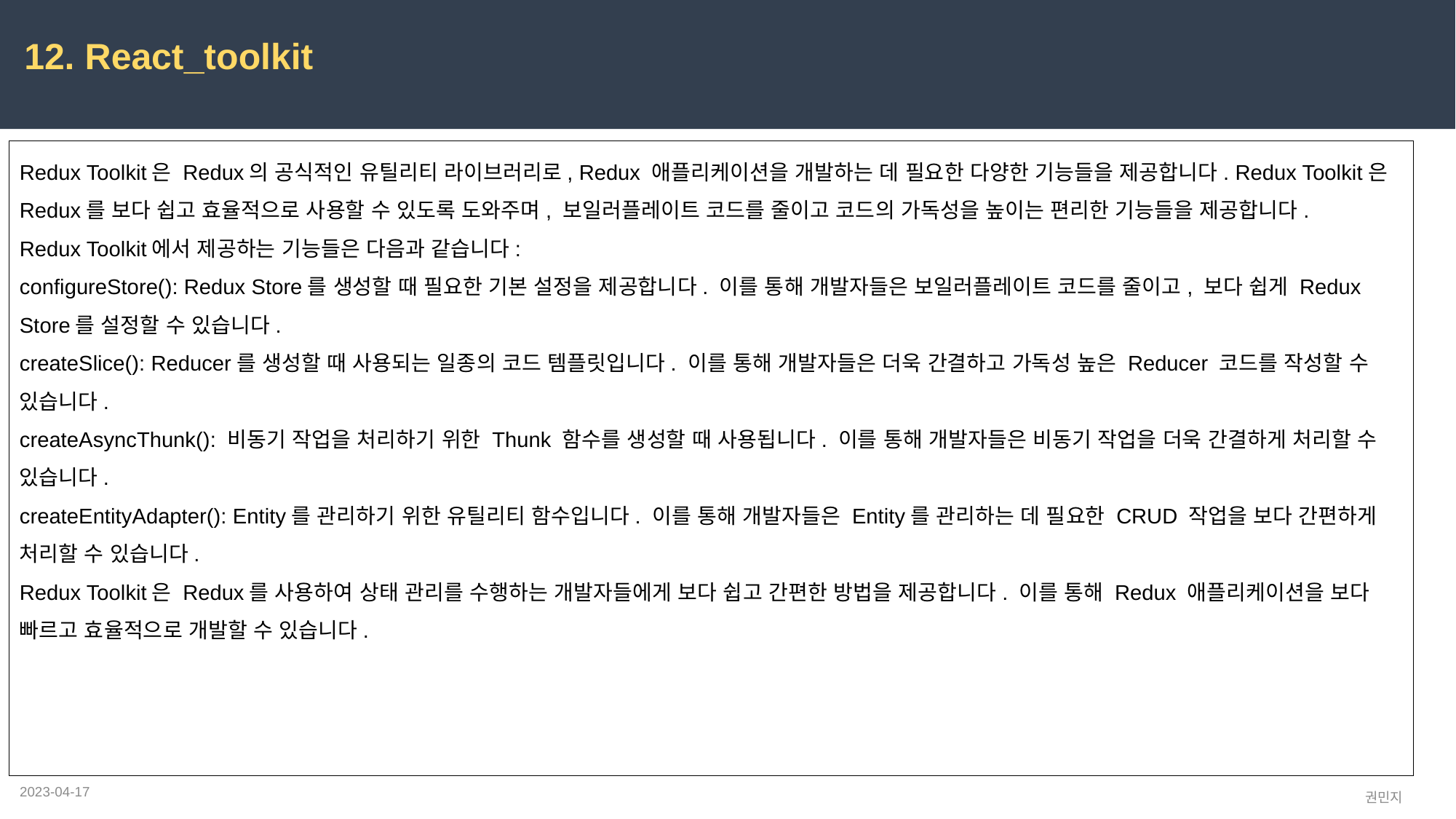

12. React_toolkit
Redux Toolkit은 Redux의 공식적인 유틸리티 라이브러리로, Redux 애플리케이션을 개발하는 데 필요한 다양한 기능들을 제공합니다. Redux Toolkit은 Redux를 보다 쉽고 효율적으로 사용할 수 있도록 도와주며, 보일러플레이트 코드를 줄이고 코드의 가독성을 높이는 편리한 기능들을 제공합니다.
Redux Toolkit에서 제공하는 기능들은 다음과 같습니다:
configureStore(): Redux Store를 생성할 때 필요한 기본 설정을 제공합니다. 이를 통해 개발자들은 보일러플레이트 코드를 줄이고, 보다 쉽게 Redux Store를 설정할 수 있습니다.
createSlice(): Reducer를 생성할 때 사용되는 일종의 코드 템플릿입니다. 이를 통해 개발자들은 더욱 간결하고 가독성 높은 Reducer 코드를 작성할 수 있습니다.
createAsyncThunk(): 비동기 작업을 처리하기 위한 Thunk 함수를 생성할 때 사용됩니다. 이를 통해 개발자들은 비동기 작업을 더욱 간결하게 처리할 수 있습니다.
createEntityAdapter(): Entity를 관리하기 위한 유틸리티 함수입니다. 이를 통해 개발자들은 Entity를 관리하는 데 필요한 CRUD 작업을 보다 간편하게 처리할 수 있습니다.
Redux Toolkit은 Redux를 사용하여 상태 관리를 수행하는 개발자들에게 보다 쉽고 간편한 방법을 제공합니다. 이를 통해 Redux 애플리케이션을 보다 빠르고 효율적으로 개발할 수 있습니다.
2023-04-17
권민지